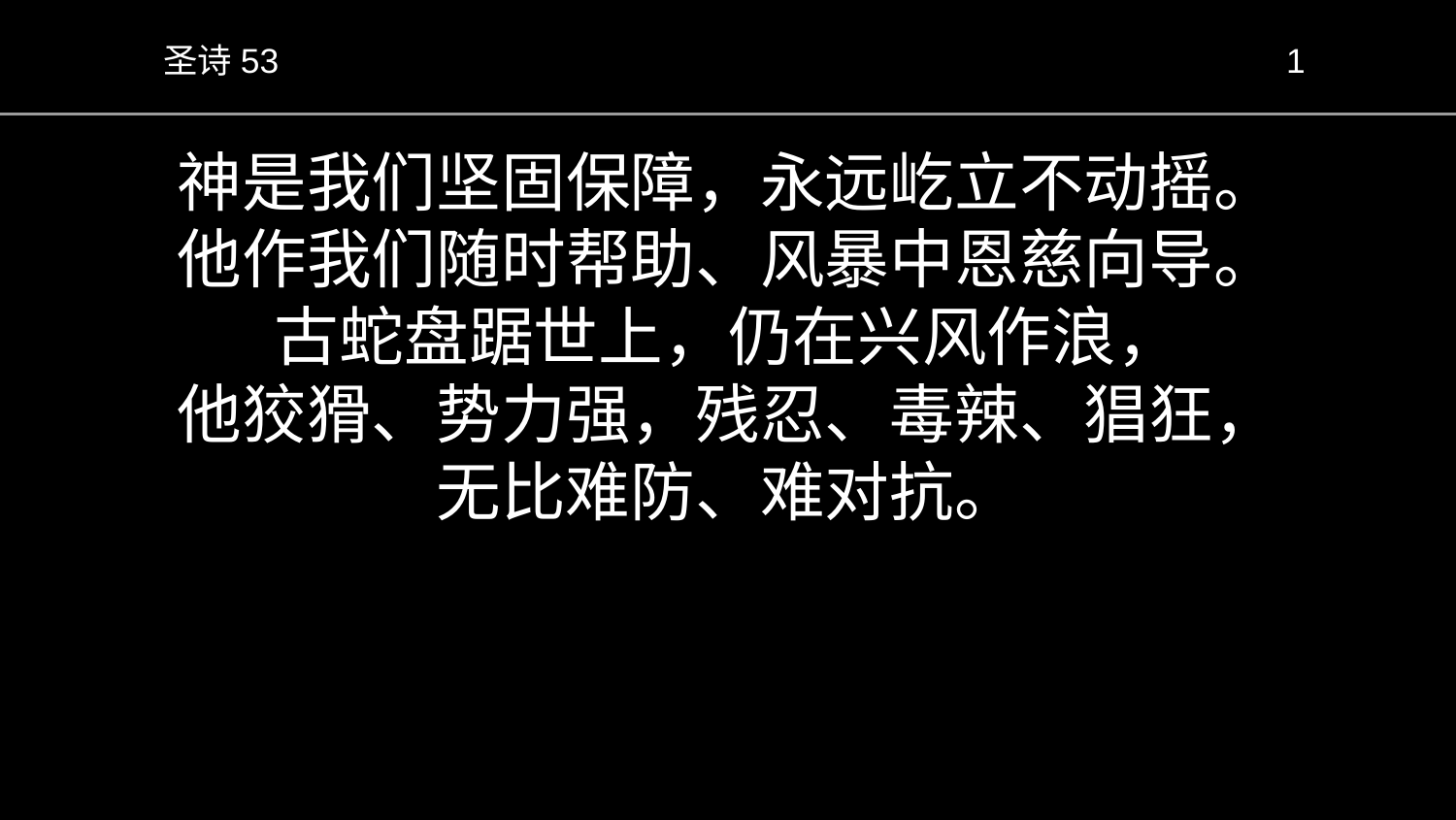

圣诗53

1
#
神是我们坚固保障，永远屹立不动摇。
他作我们随时帮助、风暴中恩慈向导。
古蛇盘踞世上，仍在兴风作浪，
他狡猾、势力强，残忍、毒辣、猖狂，
无比难防、难对抗。